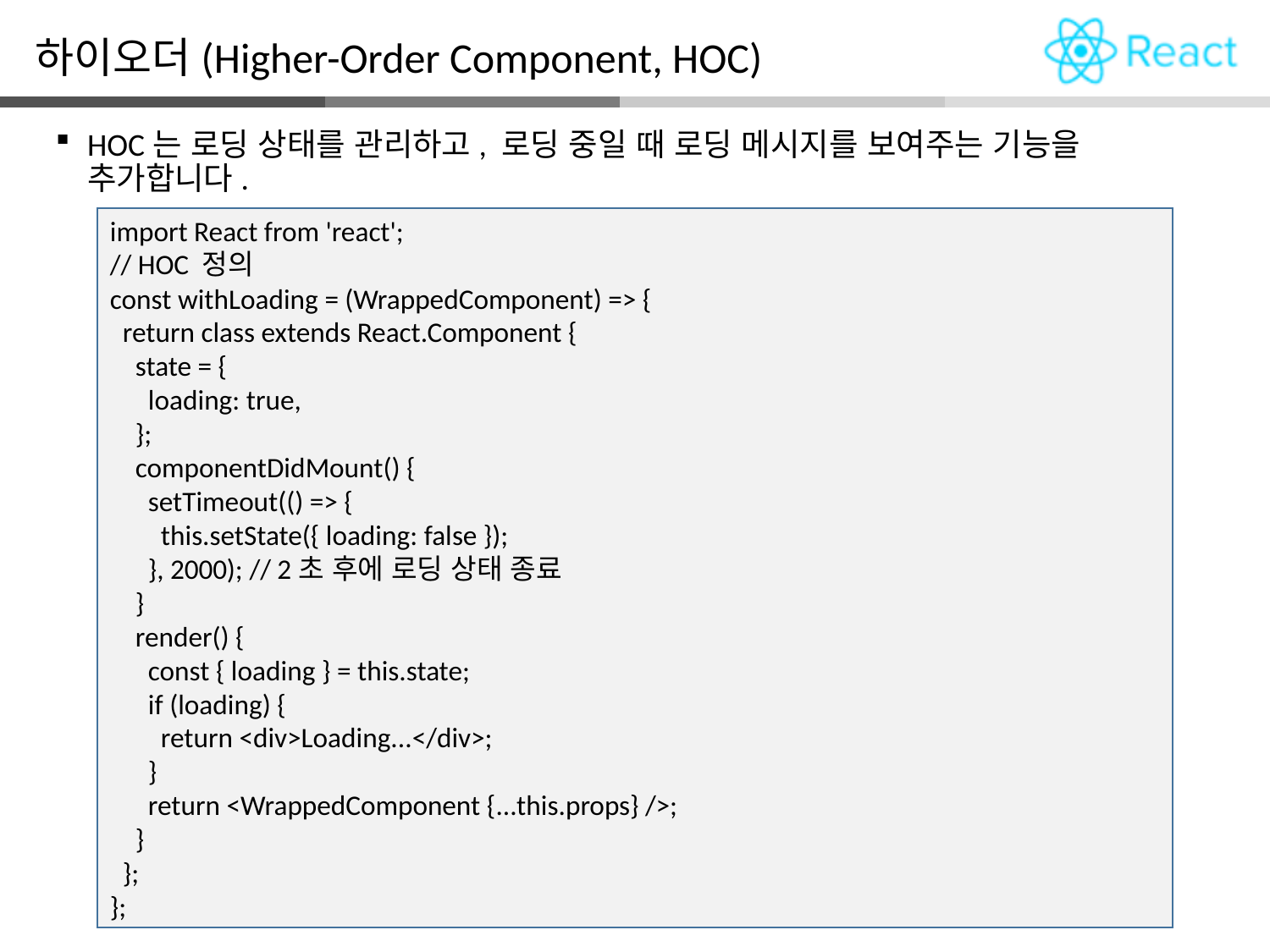

하이오더(Higher-Order Component, HOC)
HOC는 로딩 상태를 관리하고, 로딩 중일 때 로딩 메시지를 보여주는 기능을 추가합니다.

import React from 'react';
// HOC 정의
const withLoading = (WrappedComponent) => {
  return class extends React.Component {
    state = {
      loading: true,
    };
    componentDidMount() {
      setTimeout(() => {
        this.setState({ loading: false });
      }, 2000); // 2초 후에 로딩 상태 종료
    }
    render() {
      const { loading } = this.state;
      if (loading) {
        return <div>Loading...</div>;
      }
      return <WrappedComponent {...this.props} />;
    }
  };
};